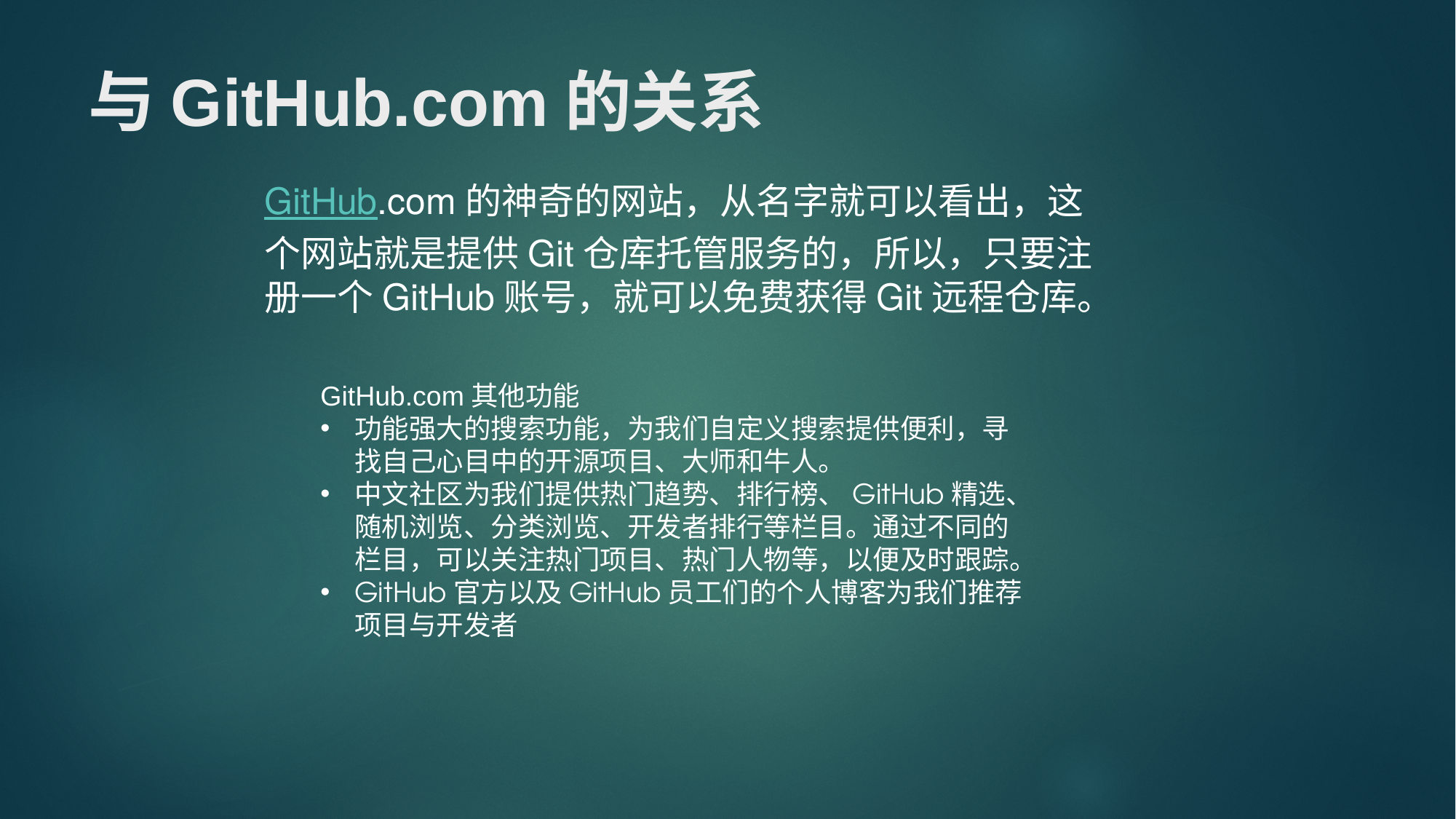

# 与GitHub.com的关系
GitHub.com的神奇的网站，从名字就可以看出，这个网站就是提供Git仓库托管服务的，所以，只要注册一个GitHub账号，就可以免费获得Git远程仓库。
GitHub.com其他功能
功能强大的搜索功能，为我们自定义搜索提供便利，寻找自己心目中的开源项目、大师和牛人。
中文社区为我们提供热门趋势、排行榜、GitHub精选、随机浏览、分类浏览、开发者排行等栏目。通过不同的栏目，可以关注热门项目、热门人物等，以便及时跟踪。
GitHub官方以及GitHub员工们的个人博客为我们推荐项目与开发者